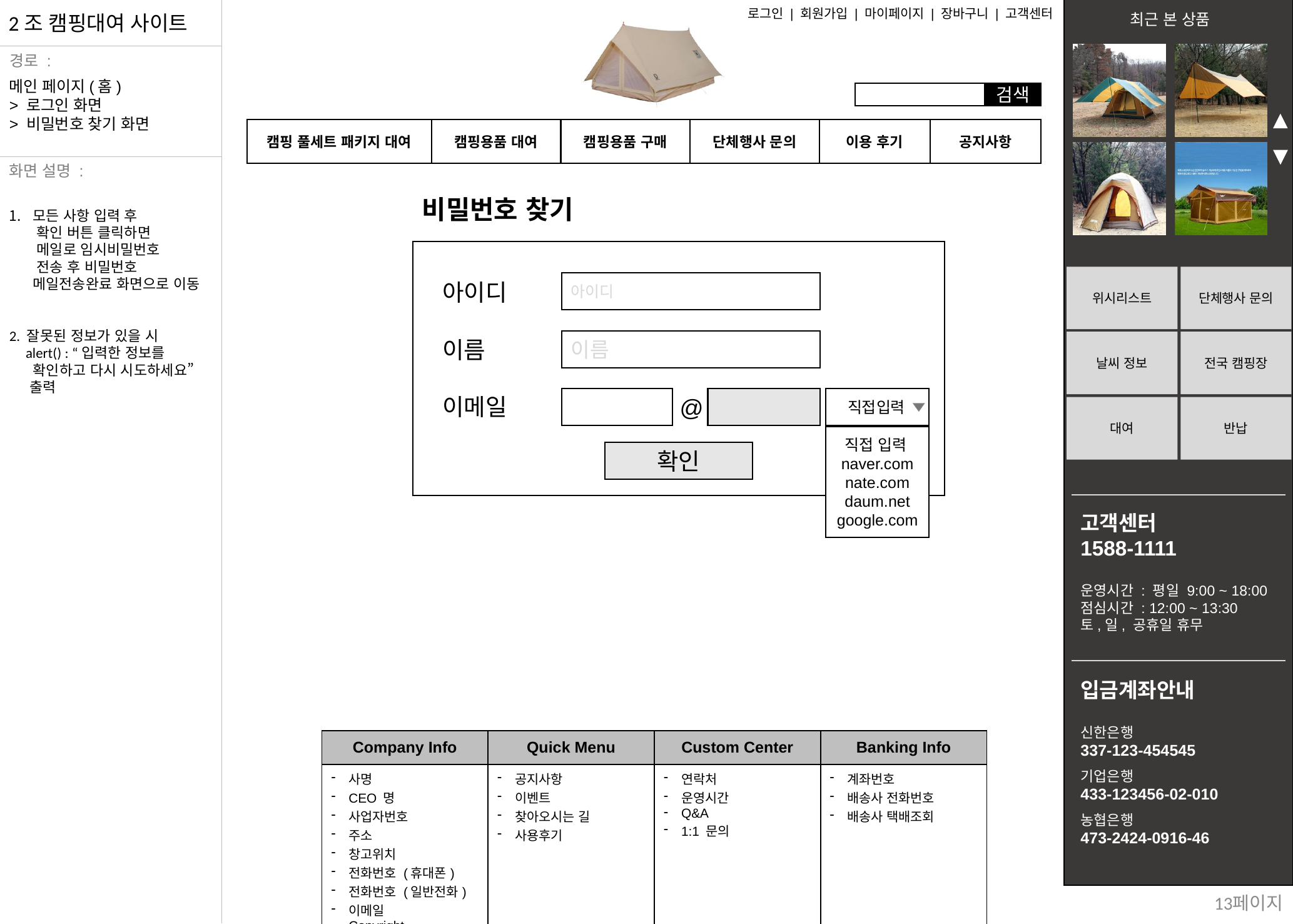

메인 페이지(홈)
> 로그인 화면
> 비밀번호 찾기 화면
비밀번호 찾기
모든 사항 입력 후
 확인 버튼 클릭하면
 메일로 임시비밀번호
 전송 후 비밀번호
메일전송완료 화면으로 이동

2. 잘못된 정보가 있을 시
     alert() : “입력한 정보를
     확인하고 다시 시도하세요”
     출력

아이디
아이디
이름
이름
이메일

  직접입력

@
직접 입력naver.com
nate.com
daum.net
google.com
확인